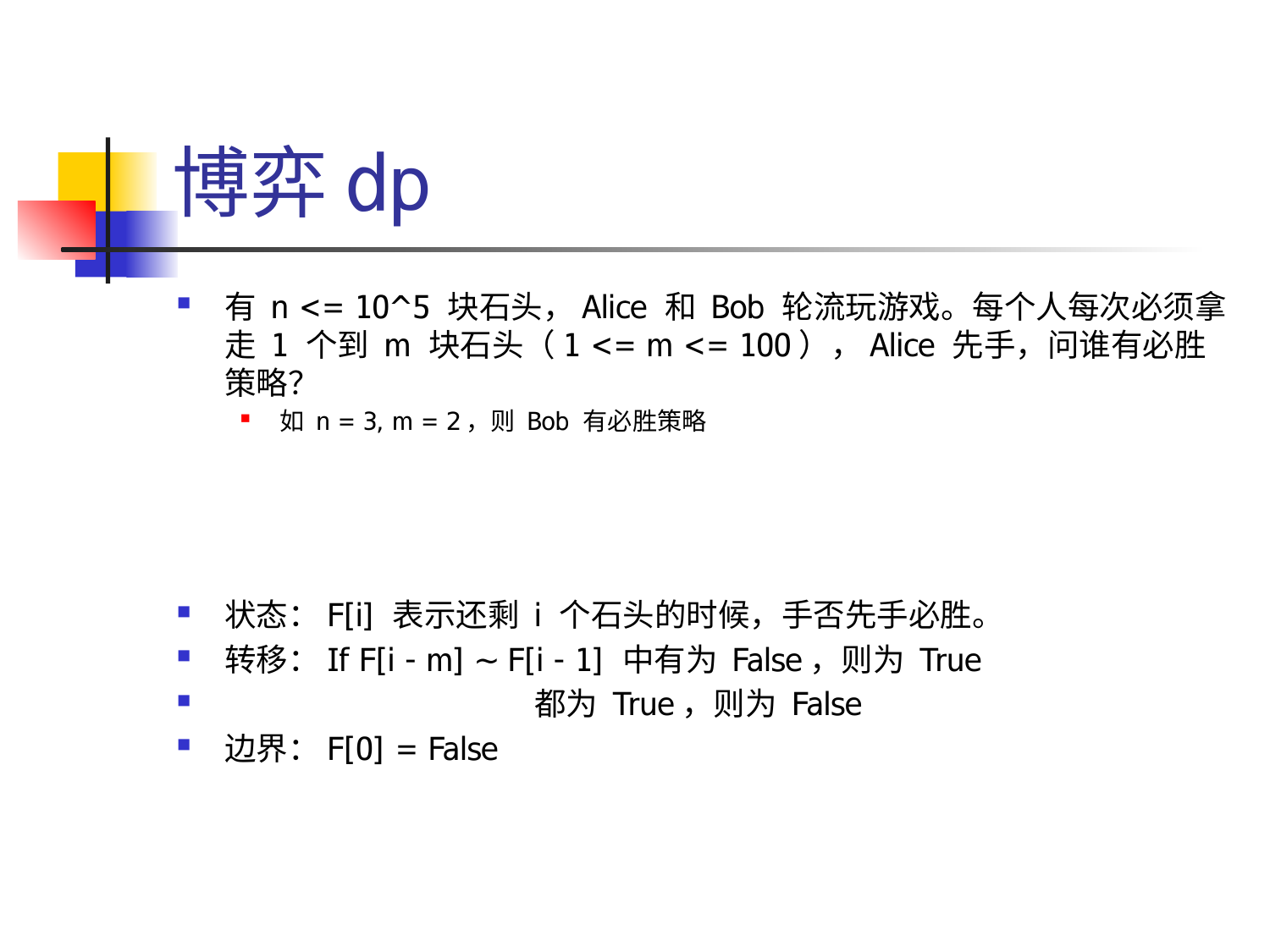

# 博弈dp
有 n <= 10^5 块石头，Alice 和 Bob 轮流玩游戏。每个人每次必须拿走 1 个到 m 块石头（1 <= m <= 100），Alice 先手，问谁有必胜策略？
如 n = 3, m = 2，则 Bob 有必胜策略

状态：F[i] 表示还剩 i 个石头的时候，手否先手必胜。
转移：If F[i - m] ~ F[i - 1] 中有为 False，则为 True
                                          都为 True，则为 False
边界：F[0] = False